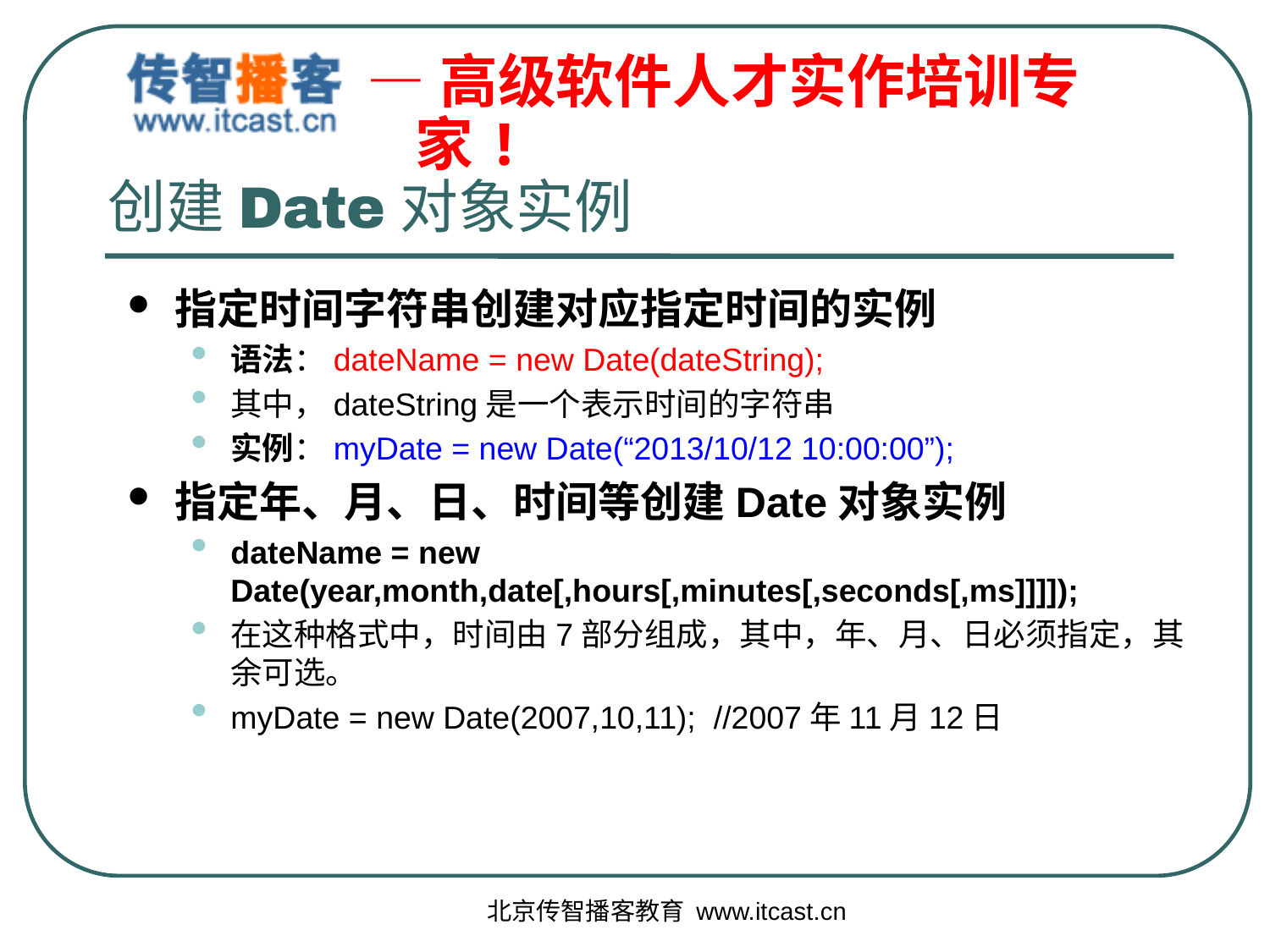

# 创建Date对象实例
指定时间字符串创建对应指定时间的实例
语法：dateName = new Date(dateString);
其中，dateString是一个表示时间的字符串
实例：myDate = new Date(“2013/10/12 10:00:00”);
指定年、月、日、时间等创建Date对象实例
dateName = new Date(year,month,date[,hours[,minutes[,seconds[,ms]]]]);
在这种格式中，时间由7部分组成，其中，年、月、日必须指定，其余可选。
myDate = new Date(2007,10,11);  //2007年11月12日